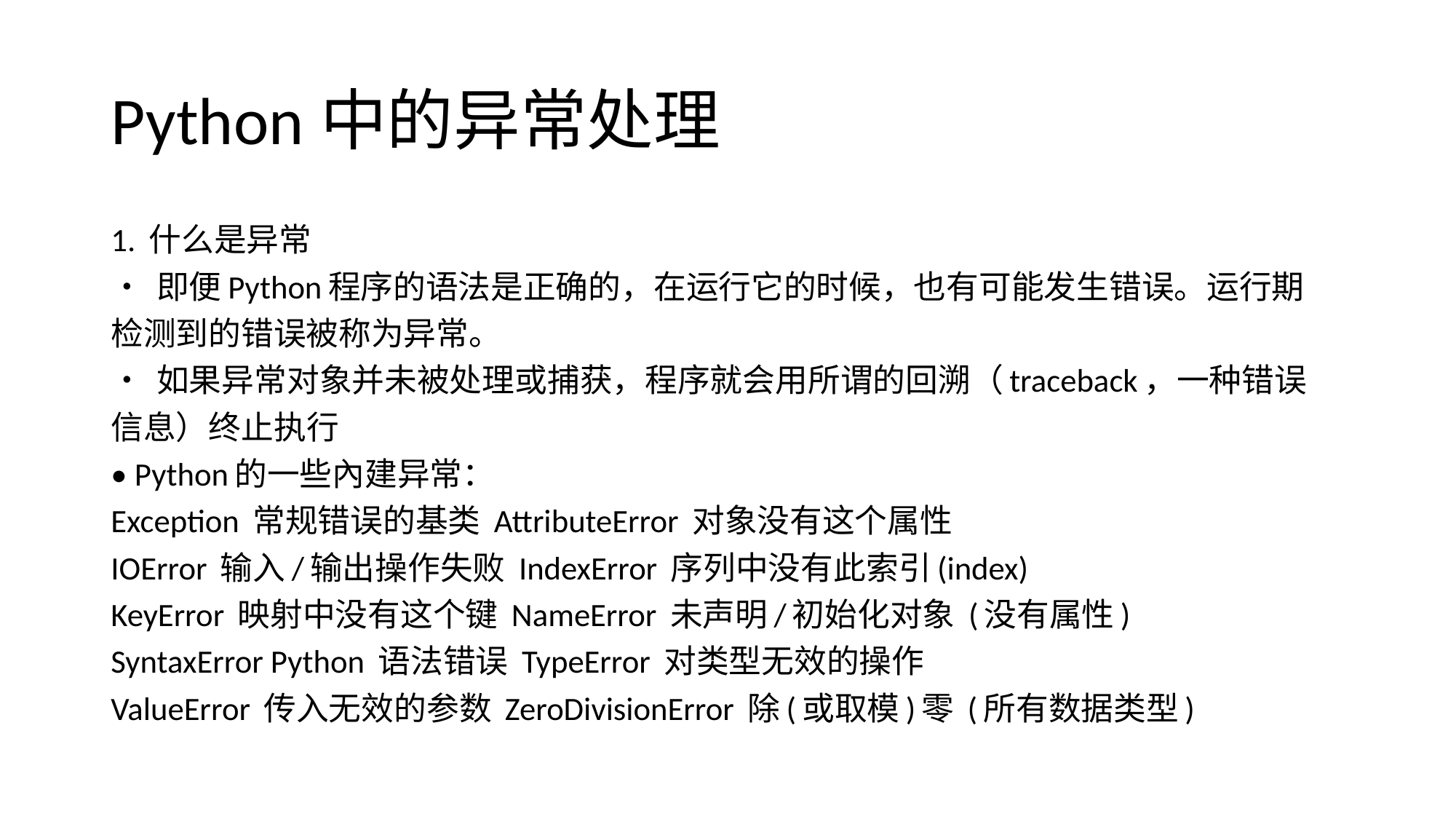

# Python中的异常处理
1. 什么是异常
• 即便Python程序的语法是正确的，在运行它的时候，也有可能发生错误。运行期
检测到的错误被称为异常。
• 如果异常对象并未被处理或捕获，程序就会用所谓的回溯（traceback，一种错误
信息）终止执行
• Python的一些內建异常：
Exception 常规错误的基类 AttributeError 对象没有这个属性
IOError 输入/输出操作失败 IndexError 序列中没有此索引(index)
KeyError 映射中没有这个键 NameError 未声明/初始化对象 (没有属性)
SyntaxError Python 语法错误 TypeError 对类型无效的操作
ValueError 传入无效的参数 ZeroDivisionError 除(或取模)零 (所有数据类型)